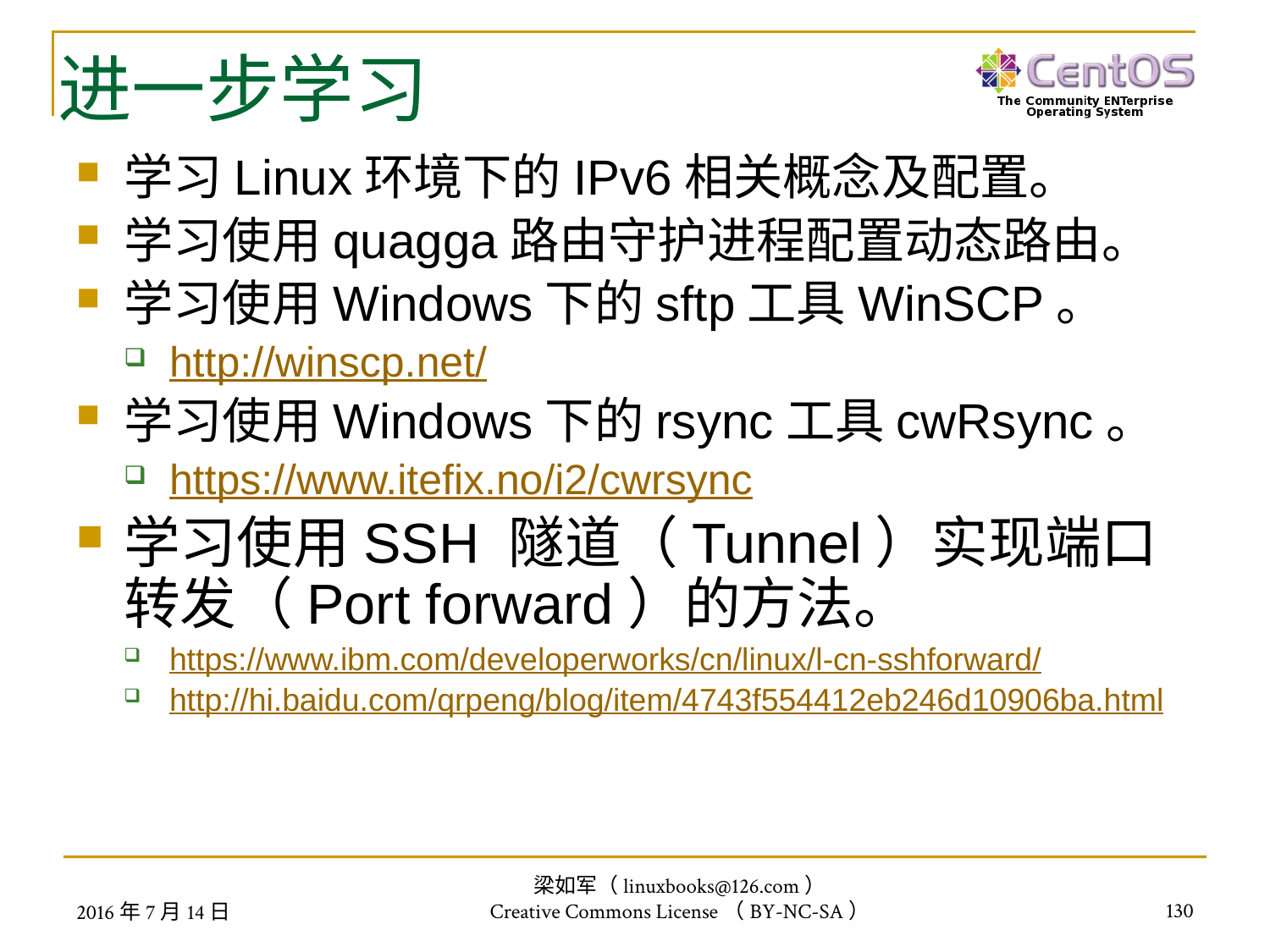

# 进一步学习
学习Linux环境下的IPv6相关概念及配置。
学习使用quagga路由守护进程配置动态路由。
学习使用Windows下的sftp工具WinSCP。
http://winscp.net/
学习使用Windows下的rsync工具cwRsync。
https://www.itefix.no/i2/cwrsync
学习使用SSH 隧道（Tunnel）实现端口转发（Port forward）的方法。
https://www.ibm.com/developerworks/cn/linux/l-cn-sshforward/
http://hi.baidu.com/qrpeng/blog/item/4743f554412eb246d10906ba.html
梁如军（linuxbooks@126.com）
Creative Commons License（BY-NC-SA）
2016年7月14日
130